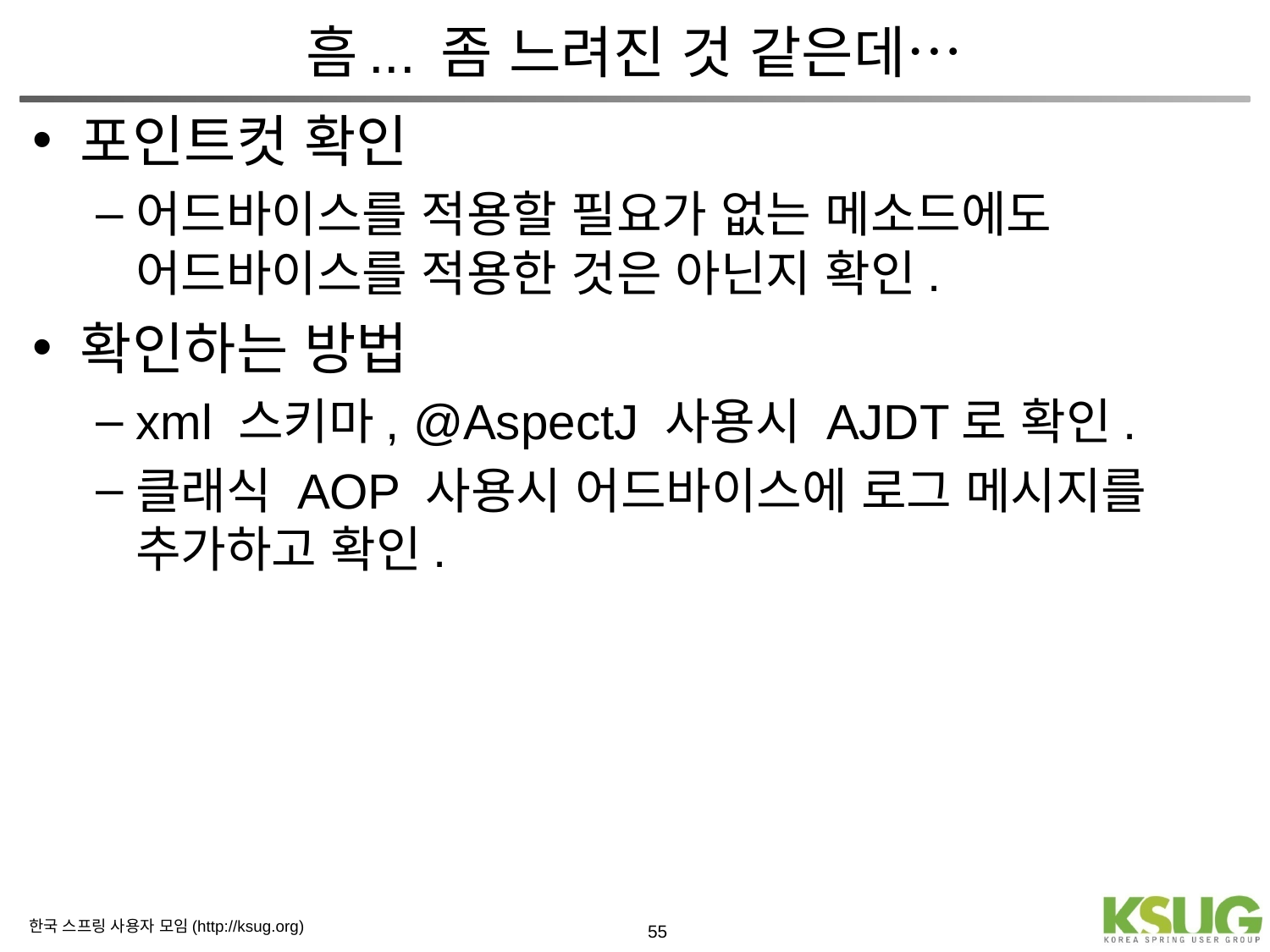

# 흠... 좀 느려진 것 같은데…
포인트컷 확인
어드바이스를 적용할 필요가 없는 메소드에도 어드바이스를 적용한 것은 아닌지 확인.
확인하는 방법
xml 스키마, @AspectJ 사용시 AJDT로 확인.
클래식 AOP 사용시 어드바이스에 로그 메시지를 추가하고 확인.